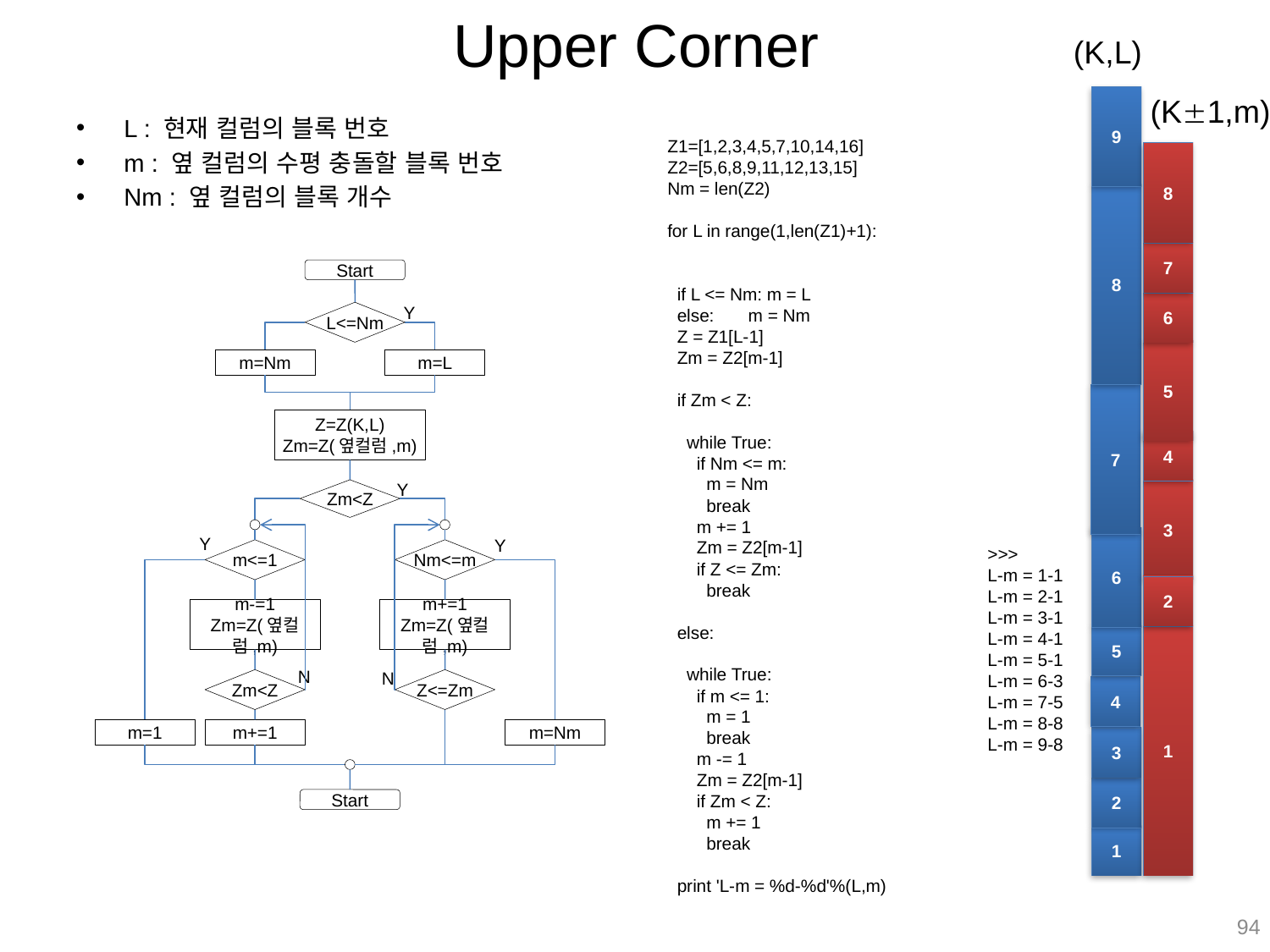

# Upper Corner
(K,L)
(K±1,m)
9
8
8
7
6
5
7
4
3
6
2
5
1
4
3
2
1
L : 현재 컬럼의 블록 번호
m : 옆 컬럼의 수평 충돌할 블록 번호
Nm : 옆 컬럼의 블록 개수
Z1=[1,2,3,4,5,7,10,14,16]
Z2=[5,6,8,9,11,12,13,15]
Nm = len(Z2)

for L in range(1,len(Z1)+1):

  if L <= Nm: m = L
  else:       m = Nm
  Z = Z1[L-1]
  Zm = Z2[m-1]

  if Zm < Z:

    while True:
      if Nm <= m:
        m = Nm
        break
      m += 1
      Zm = Z2[m-1]
      if Z <= Zm:
        break

  else:

    while True:
      if m <= 1:
        m = 1
        break
      m -= 1
      Zm = Z2[m-1]
      if Zm < Z:
        m += 1
        break

  print 'L-m = %d-%d'%(L,m)
Start
Y
L<=Nm
m=Nm
m=L
Z=Z(K,L)
Zm=Z(옆컬럼,m)
Y
Zm<Z

Y
Y
m<=1
Nm<=m
m-=1
Zm=Z(옆컬럼,m)
m+=1
Zm=Z(옆컬럼,m)
N
N
Zm<Z
Z<=Zm
N
m=1
m+=1
m=Nm

Start
>>>
L-m = 1-1
L-m = 2-1
L-m = 3-1
L-m = 4-1
L-m = 5-1
L-m = 6-3
L-m = 7-5
L-m = 8-8
L-m = 9-8
94